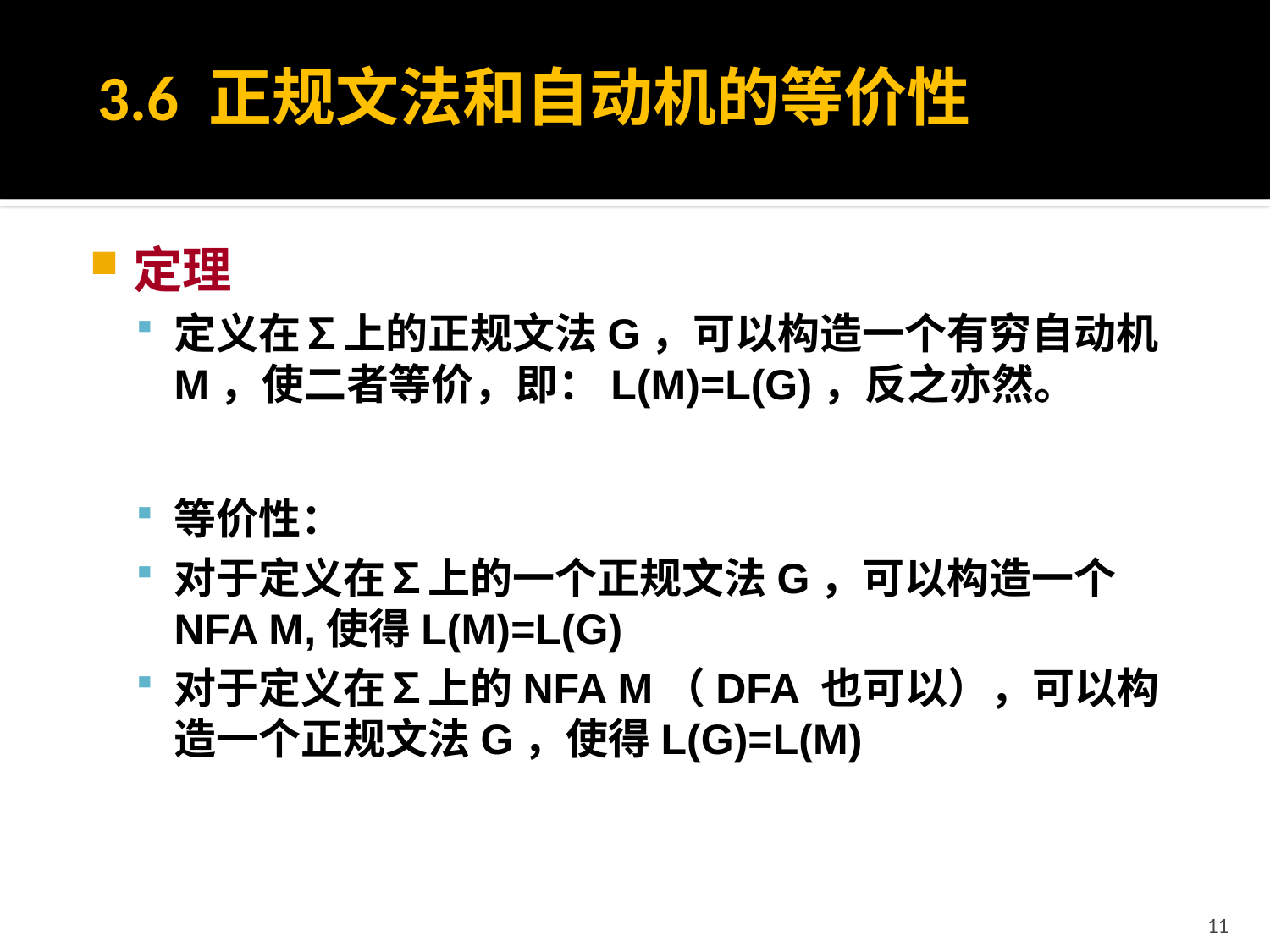

# 3.6 正规文法和自动机的等价性
定理
定义在∑上的正规文法G，可以构造一个有穷自动机M，使二者等价，即：L(M)=L(G)，反之亦然。

等价性：
对于定义在∑上的一个正规文法G，可以构造一个NFA M,使得L(M)=L(G)
对于定义在∑上的NFA M（DFA 也可以），可以构造一个正规文法G，使得L(G)=L(M)

11